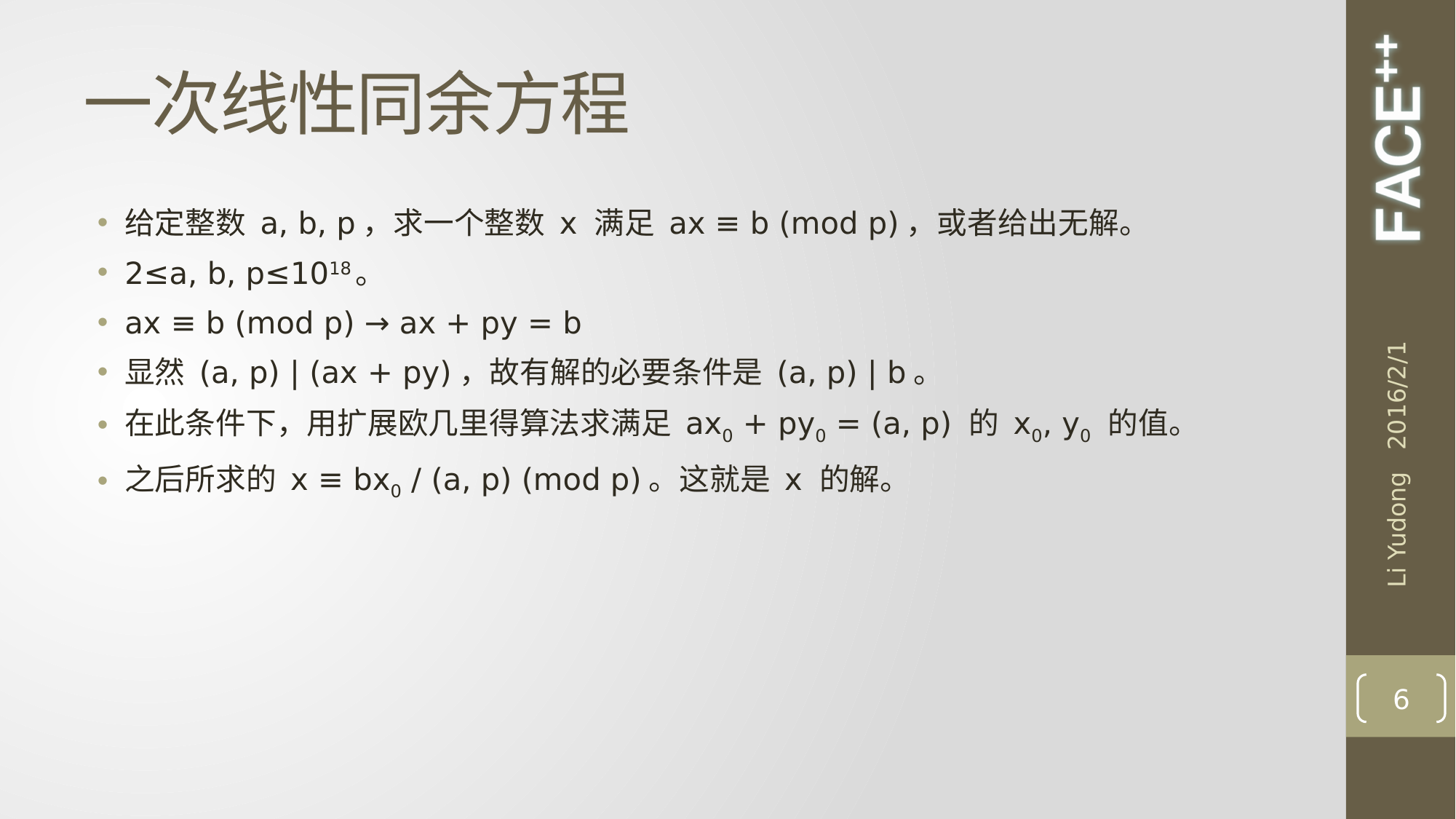

# 一次线性同余方程
给定整数 a, b, p，求一个整数 x 满足 ax ≡ b (mod p)，或者给出无解。
2≤a, b, p≤1018。
ax ≡ b (mod p) → ax + py = b
显然 (a, p) | (ax + py)，故有解的必要条件是 (a, p) | b。
在此条件下，用扩展欧几里得算法求满足 ax0 + py0 = (a, p) 的 x0, y0 的值。
之后所求的 x ≡ bx0 / (a, p) (mod p)。这就是 x 的解。
2016/2/1
Li Yudong
6